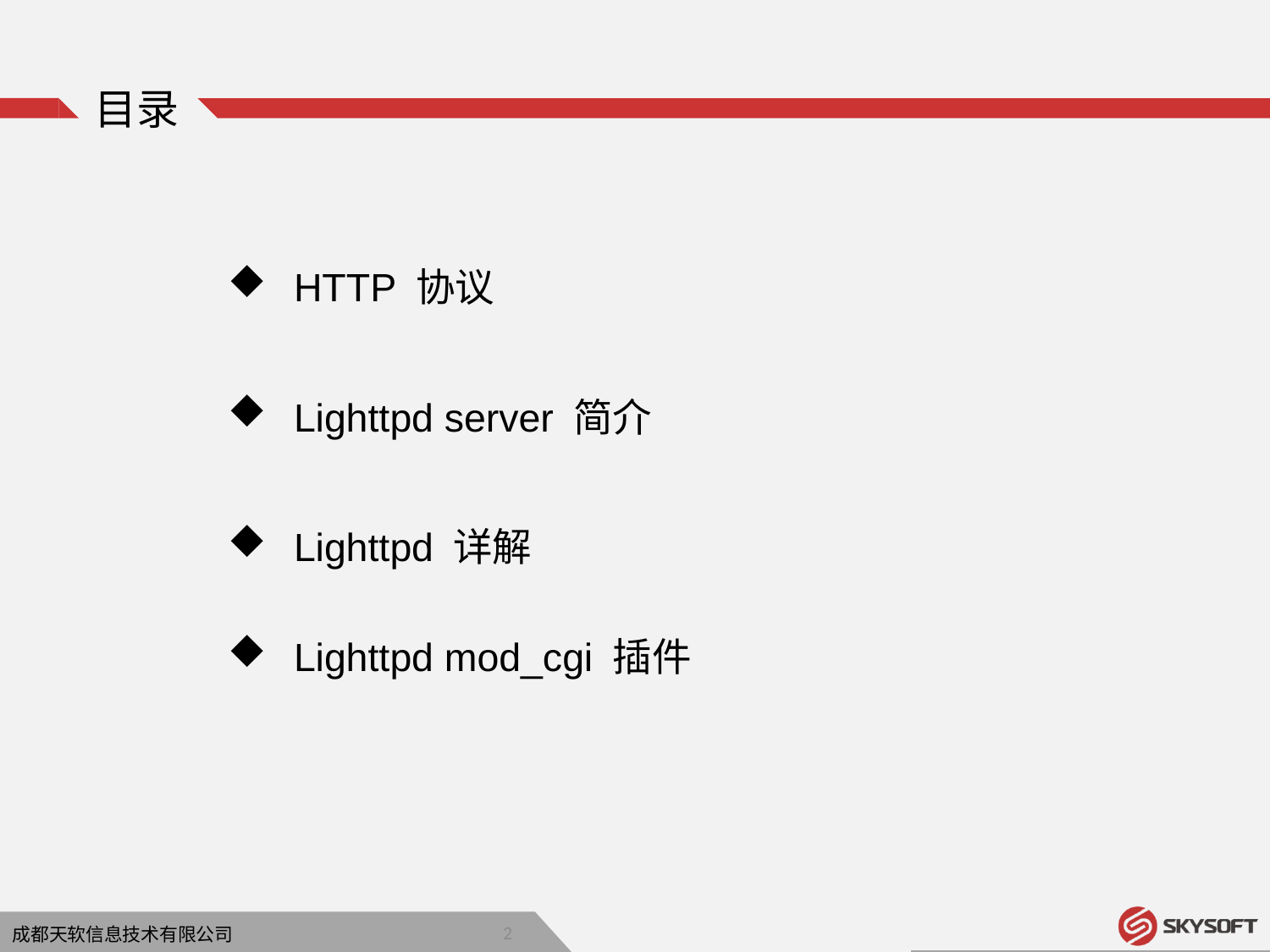

HTTP 协议
  Lighttpd server 简介
  Lighttpd 详解
  Lighttpd mod_cgi 插件
2